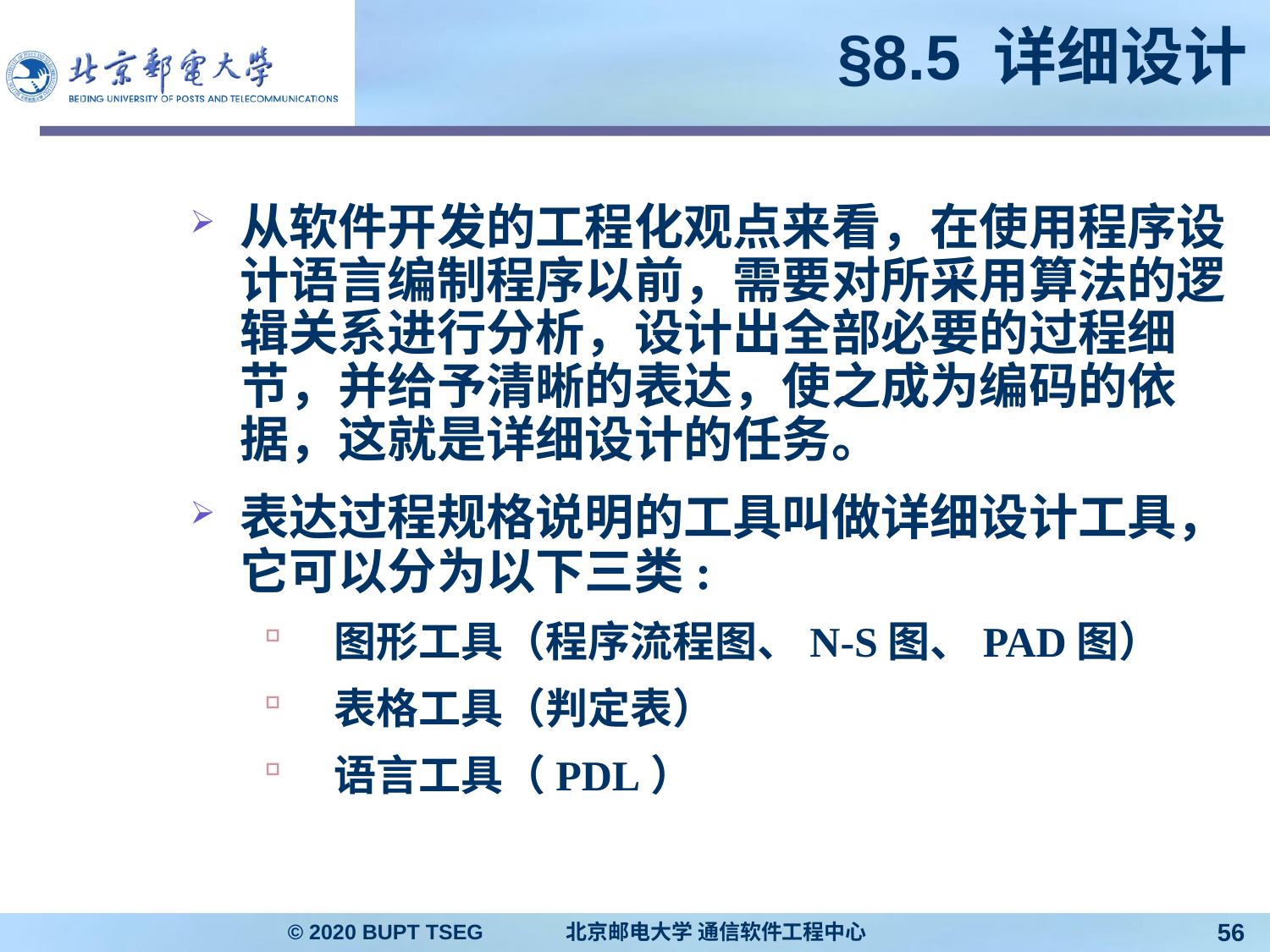

# §8.5 详细设计
从软件开发的工程化观点来看，在使用程序设计语言编制程序以前，需要对所采用算法的逻辑关系进行分析，设计出全部必要的过程细节，并给予清晰的表达，使之成为编码的依据，这就是详细设计的任务。
表达过程规格说明的工具叫做详细设计工具，它可以分为以下三类:
 图形工具（程序流程图、N-S图、PAD图）
 表格工具（判定表）
 语言工具（PDL）
© 2020 BUPT TSEG             北京邮电大学 通信软件工程中心